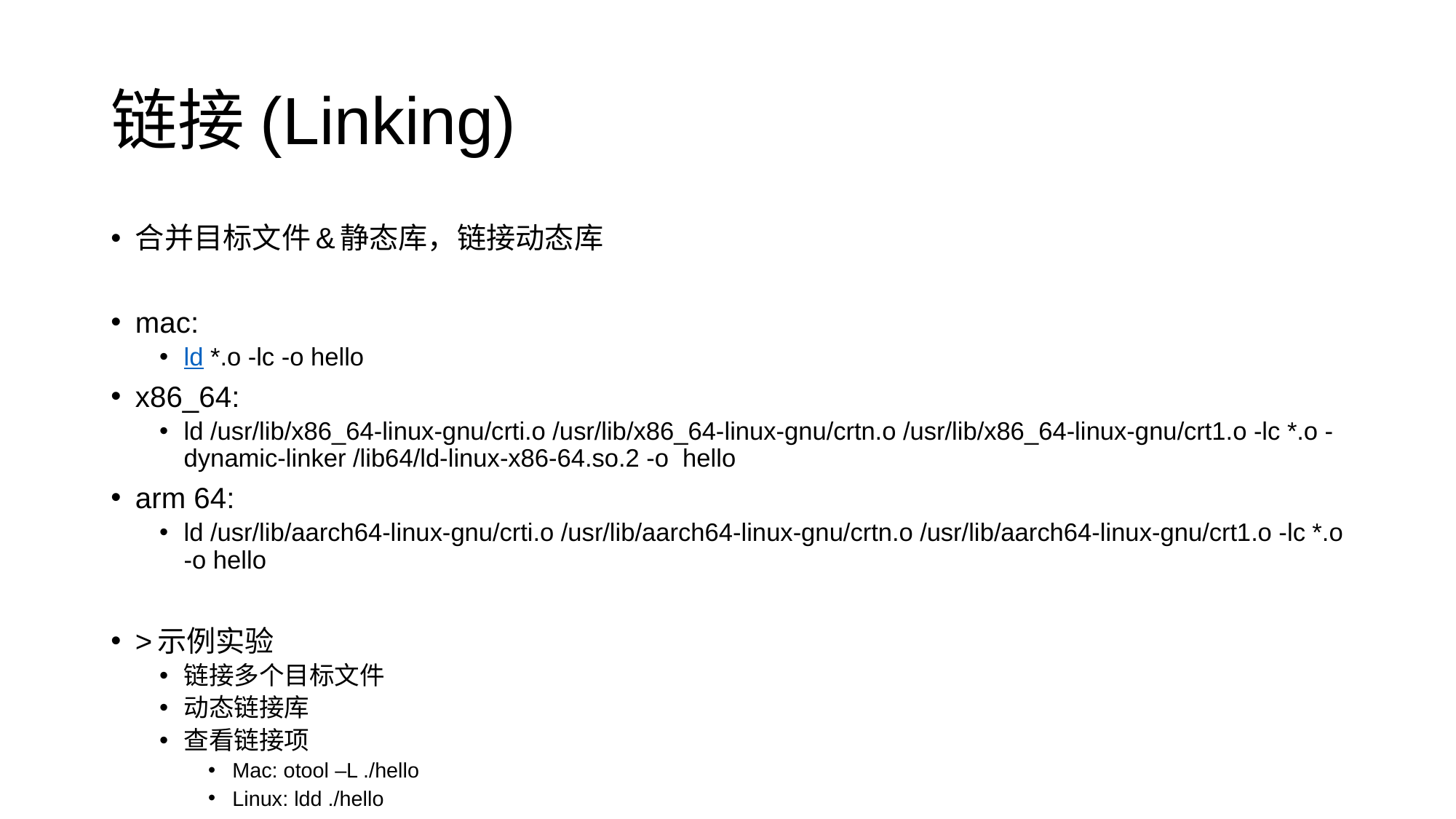

# 链接(Linking)
合并目标文件&静态库，链接动态库

mac:
ld *.o -lc -o hello
x86_64:
ld /usr/lib/x86_64-linux-gnu/crti.o /usr/lib/x86_64-linux-gnu/crtn.o /usr/lib/x86_64-linux-gnu/crt1.o -lc *.o -dynamic-linker /lib64/ld-linux-x86-64.so.2 -o  hello
arm 64:
ld /usr/lib/aarch64-linux-gnu/crti.o /usr/lib/aarch64-linux-gnu/crtn.o /usr/lib/aarch64-linux-gnu/crt1.o -lc *.o -o hello

>示例实验
链接多个目标文件
动态链接库
查看链接项
Mac: otool –L ./hello
Linux: ldd ./hello